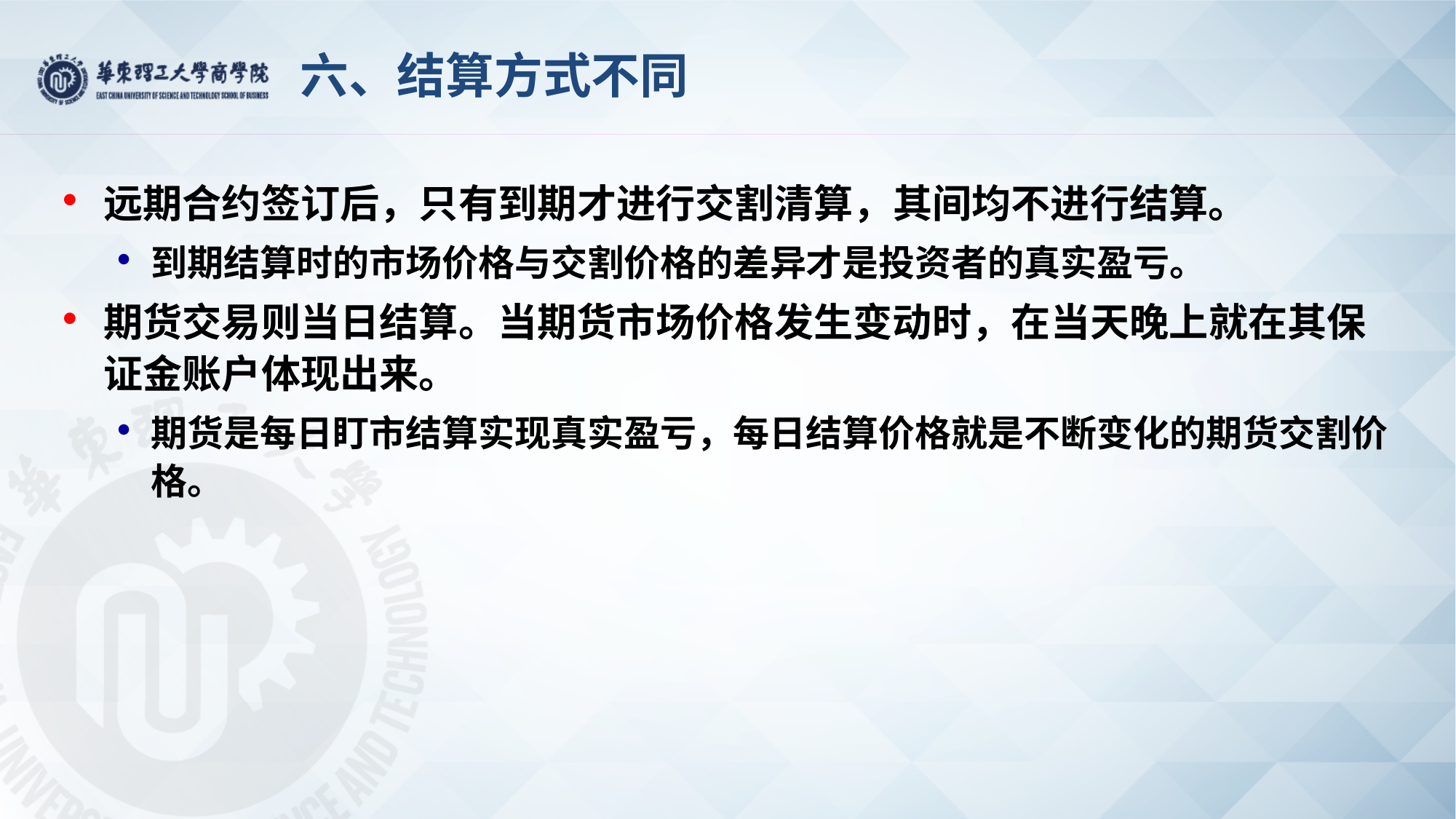

# 六、结算方式不同
远期合约签订后，只有到期才进行交割清算，其间均不进行结算。
到期结算时的市场价格与交割价格的差异才是投资者的真实盈亏。
期货交易则当日结算。当期货市场价格发生变动时，在当天晚上就在其保证金账户体现出来。
期货是每日盯市结算实现真实盈亏，每日结算价格就是不断变化的期货交割价格。